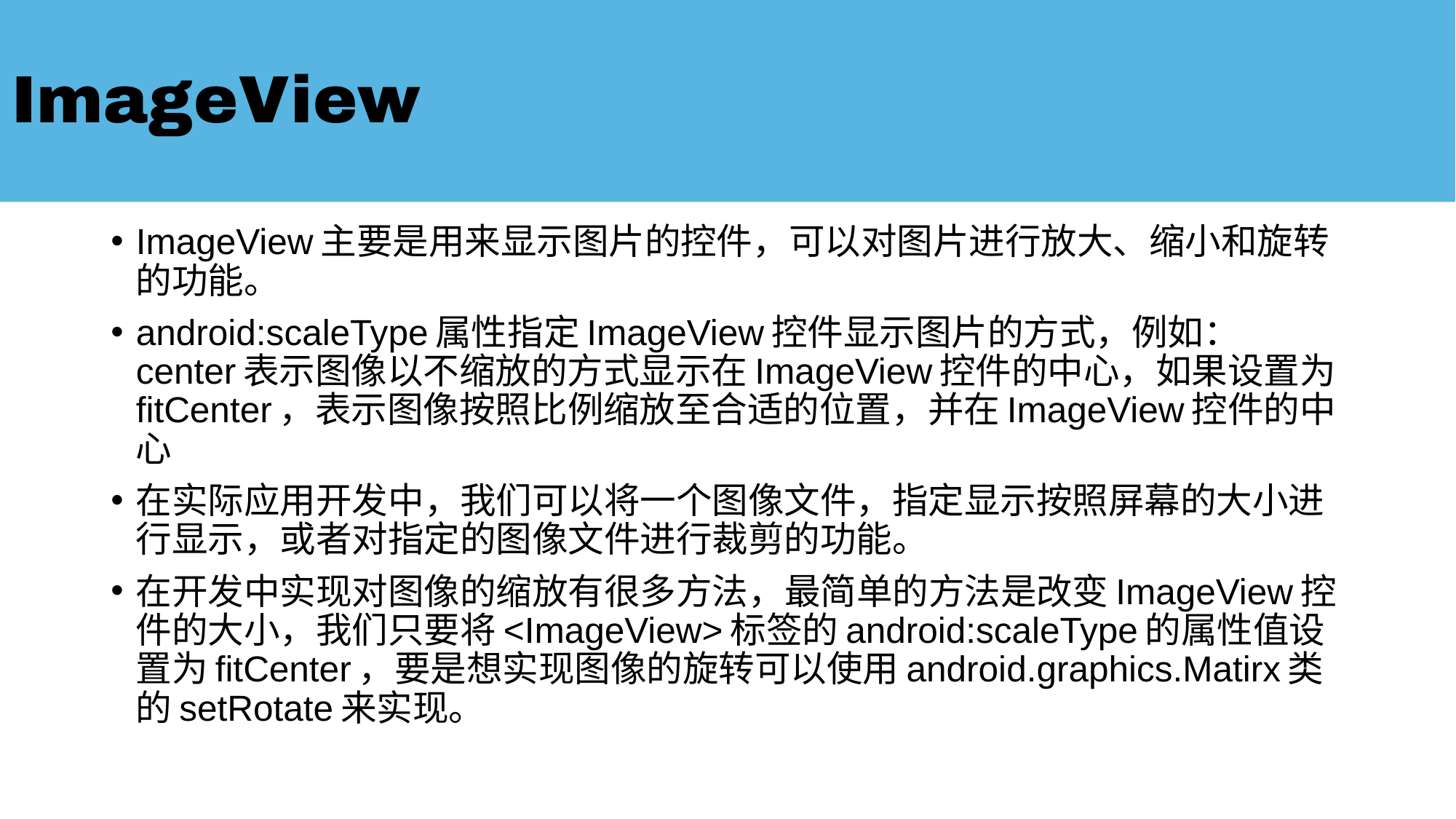

# ImageView
ImageView主要是用来显示图片的控件，可以对图片进行放大、缩小和旋转的功能。
android:scaleType属性指定ImageView控件显示图片的方式，例如：center表示图像以不缩放的方式显示在ImageView控件的中心，如果设置为fitCenter，表示图像按照比例缩放至合适的位置，并在ImageView控件的中心
在实际应用开发中，我们可以将一个图像文件，指定显示按照屏幕的大小进行显示，或者对指定的图像文件进行裁剪的功能。
在开发中实现对图像的缩放有很多方法，最简单的方法是改变ImageView控件的大小，我们只要将<ImageView>标签的android:scaleType的属性值设置为fitCenter，要是想实现图像的旋转可以使用android.graphics.Matirx类的setRotate来实现。